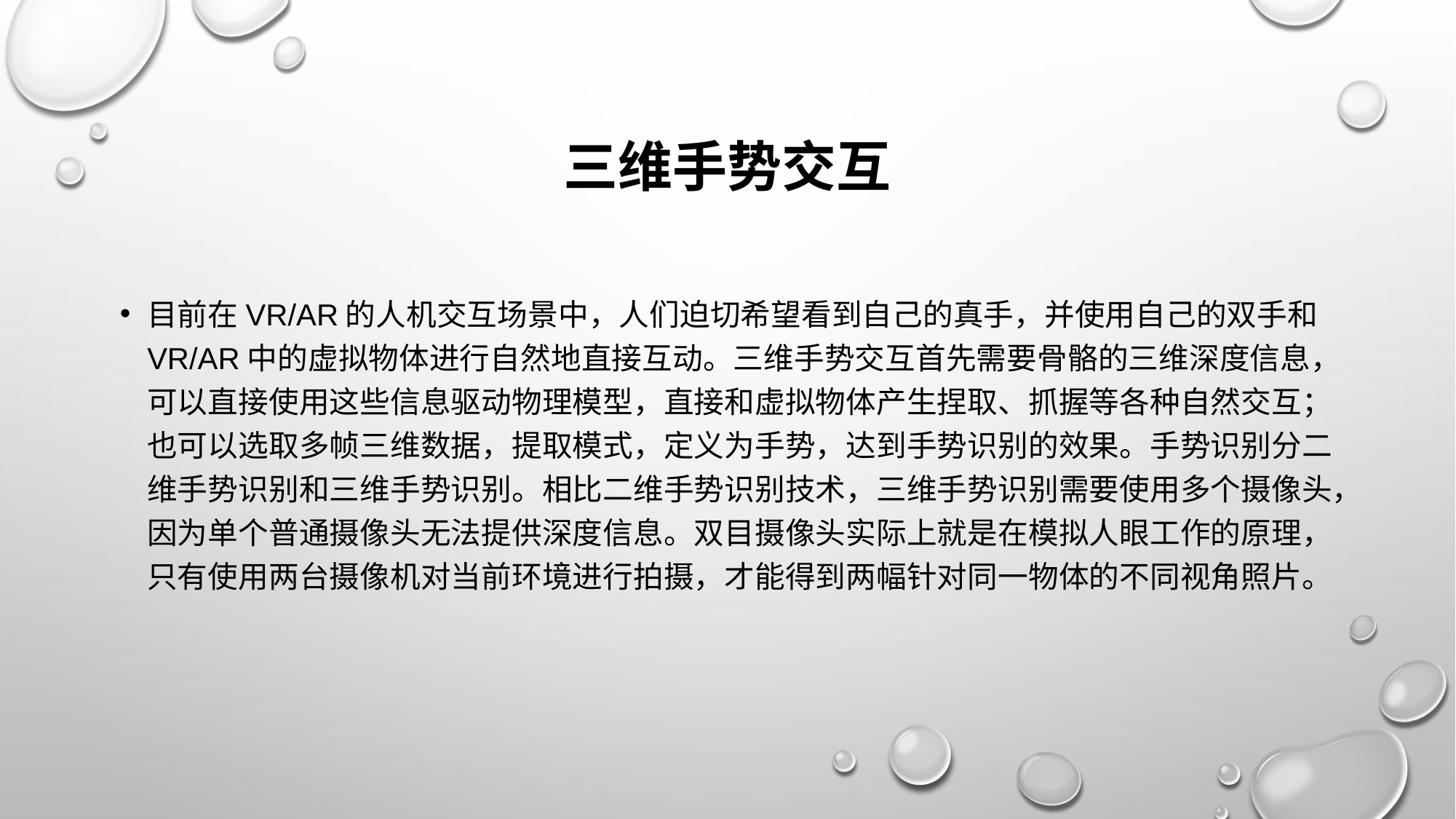

# 三维手势交互
目前在VR/AR的人机交互场景中，人们迫切希望看到自己的真手，并使用自己的双手和VR/AR中的虚拟物体进行自然地直接互动。三维手势交互首先需要骨骼的三维深度信息，可以直接使用这些信息驱动物理模型，直接和虚拟物体产生捏取、抓握等各种自然交互；也可以选取多帧三维数据，提取模式，定义为手势，达到手势识别的效果。手势识别分二维手势识别和三维手势识别。相比二维手势识别技术，三维手势识别需要使用多个摄像头，因为单个普通摄像头无法提供深度信息。双目摄像头实际上就是在模拟人眼工作的原理，只有使用两台摄像机对当前环境进行拍摄，才能得到两幅针对同一物体的不同视角照片。